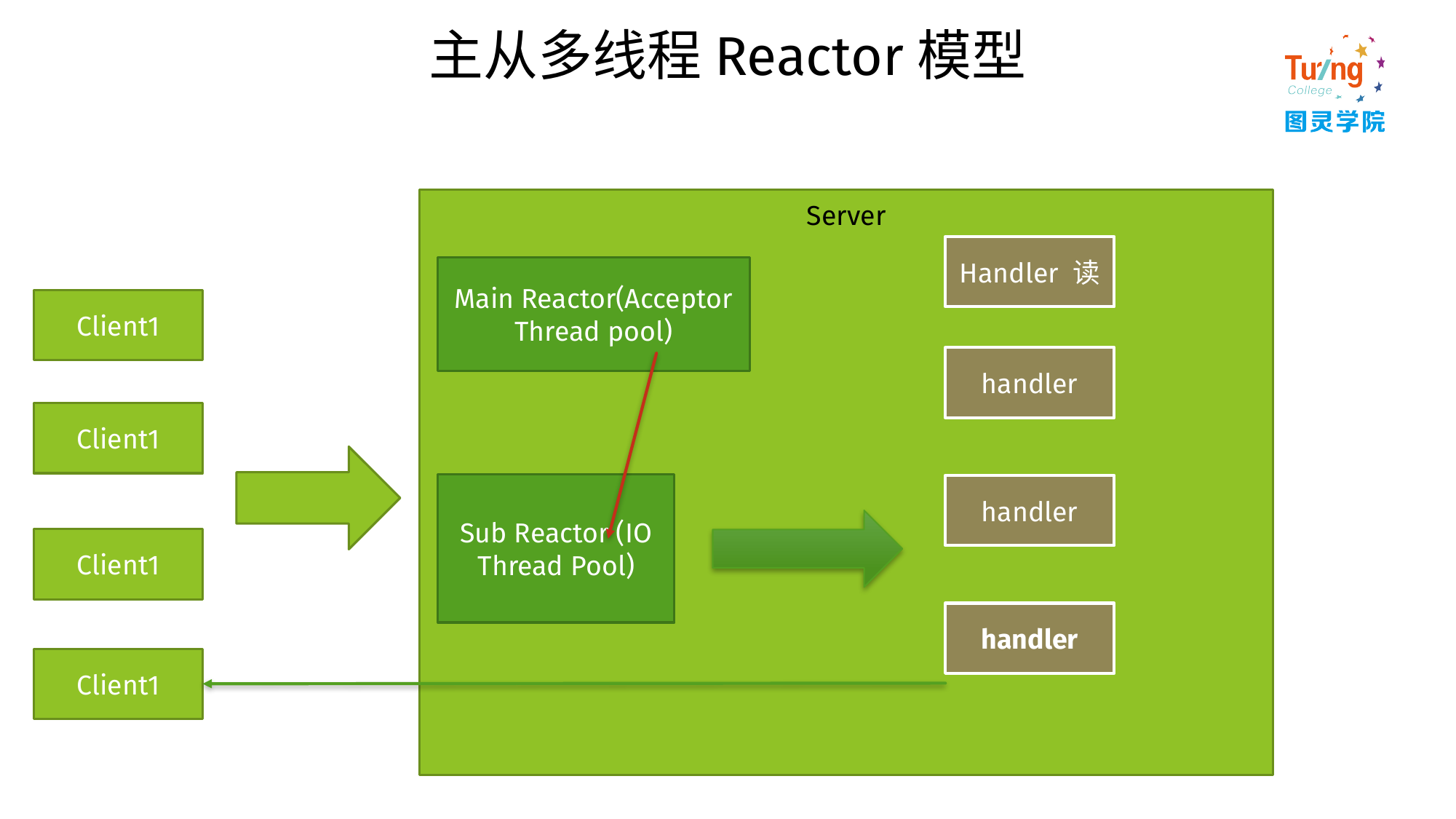

# 主从多线程Reactor模型

Server
Handler 读
Main Reactor(Acceptor Thread pool)
Client1
handler
Client1

Sub Reactor (IO Thread Pool)
handler

Client1
handler
Client1